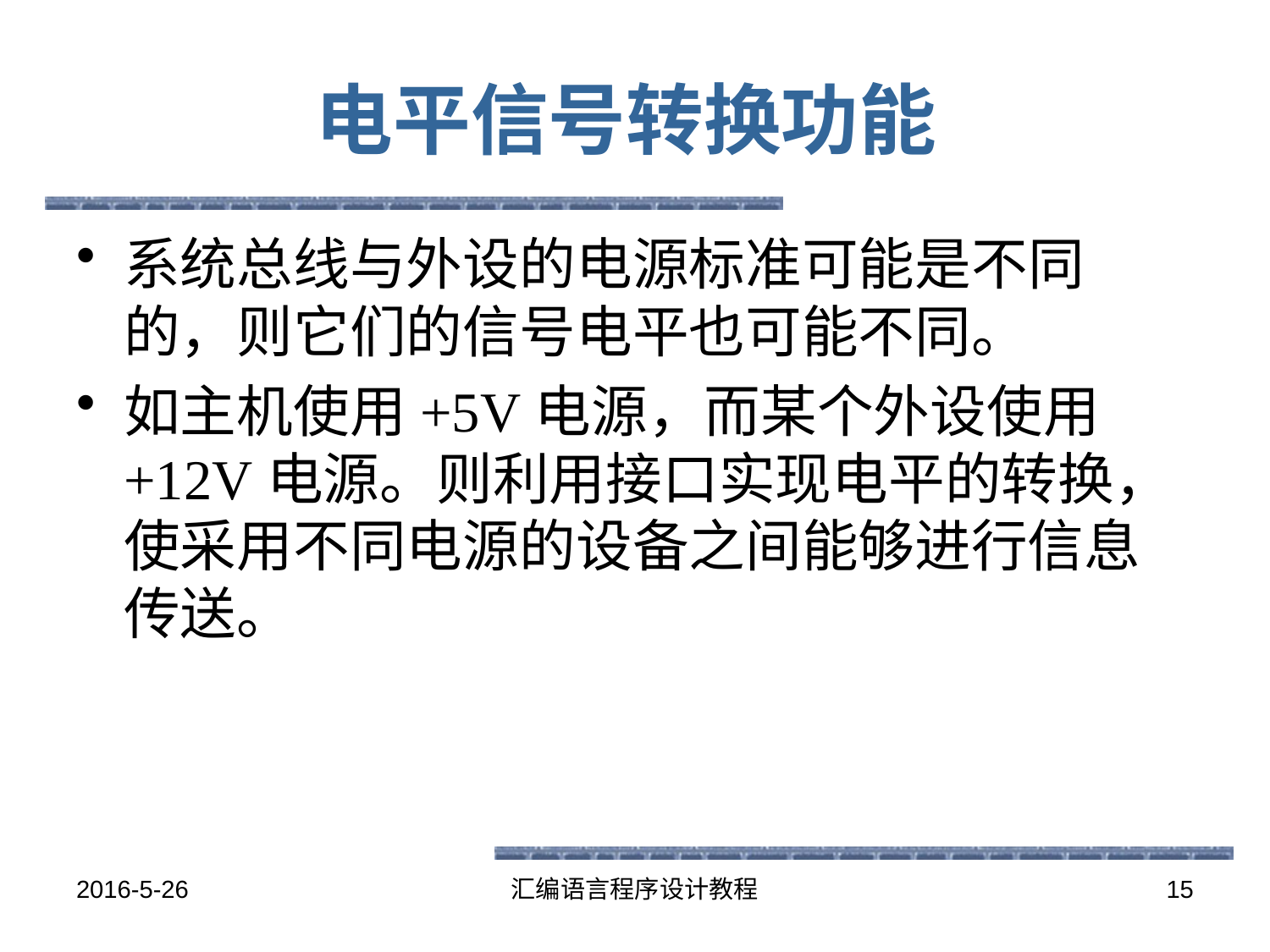

# 电平信号转换功能
系统总线与外设的电源标准可能是不同的，则它们的信号电平也可能不同。
如主机使用+5V电源，而某个外设使用+12V电源。则利用接口实现电平的转换，使采用不同电源的设备之间能够进行信息传送。
2016-5-26
汇编语言程序设计教程
15